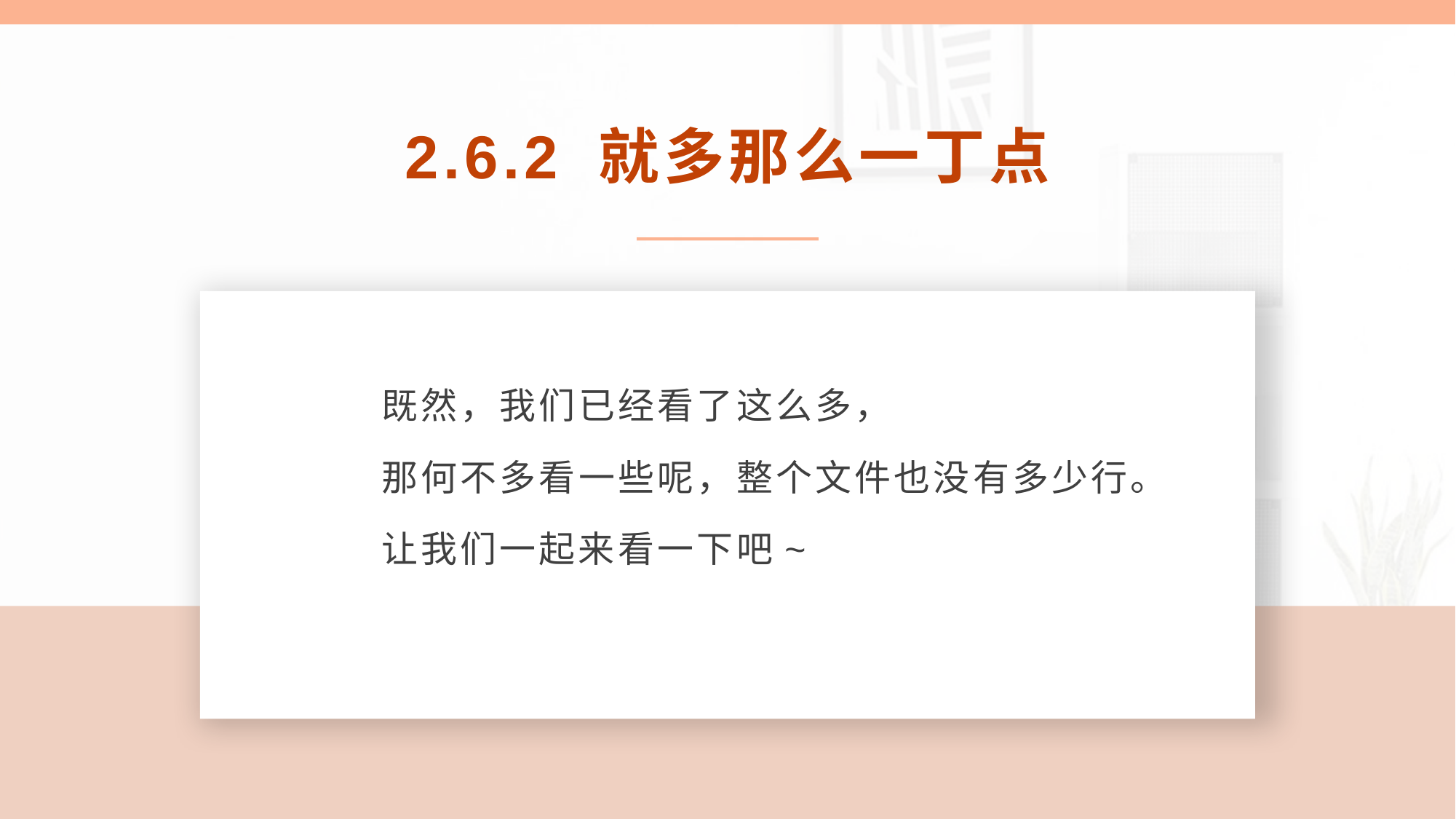

2.6.2 就多那么一丁点

既然，我们已经看了这么多，
那何不多看一些呢，整个文件也没有多少行。
让我们一起来看一下吧~